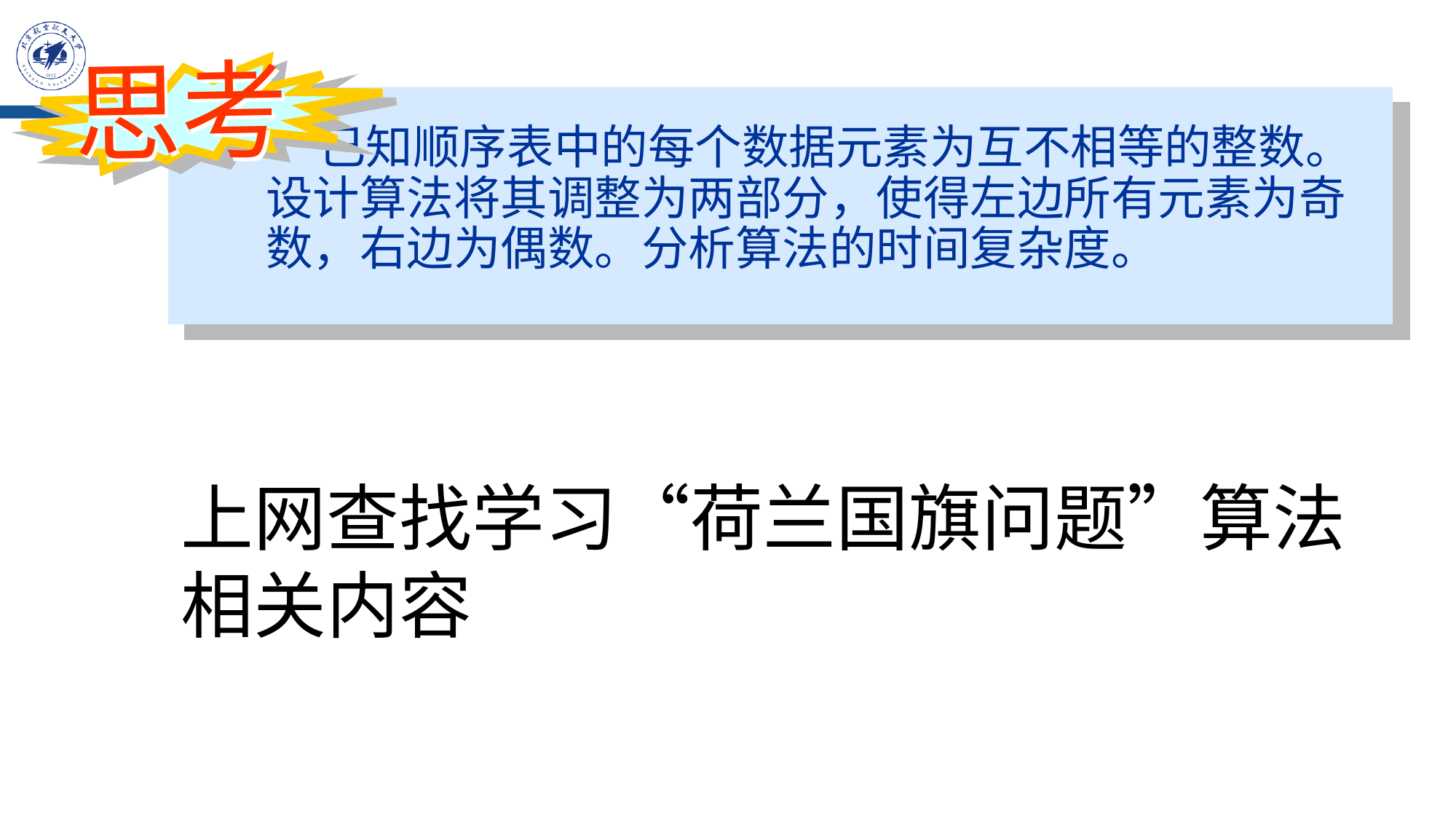

思考

    已知顺序表中的每个数据元素为互不相等的整数。设计算法将其调整为两部分，使得左边所有元素为奇数，右边为偶数。分析算法的时间复杂度。
上网查找学习“荷兰国旗问题”算法相关内容